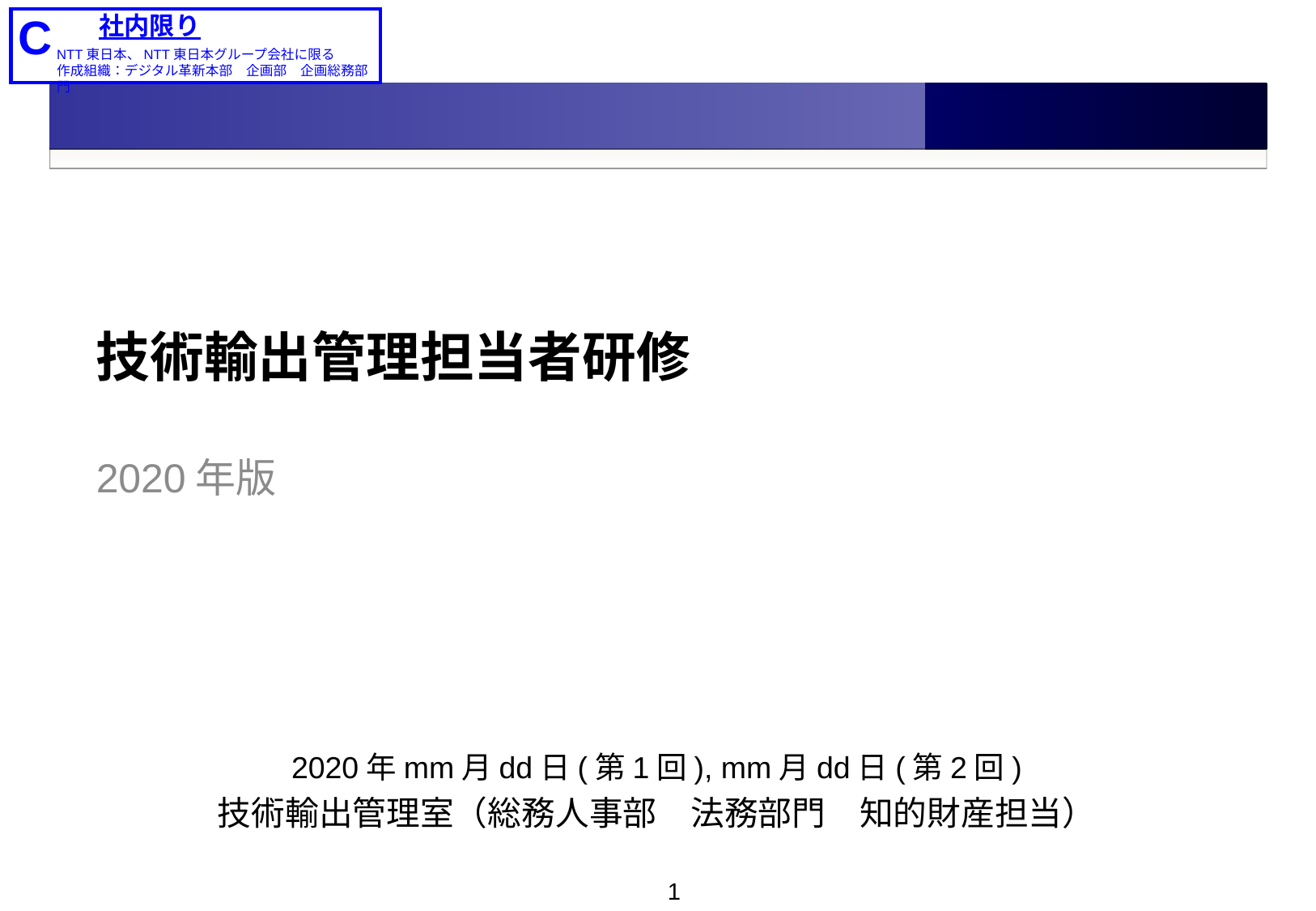

C
社内限り

NTT東日本、NTT東日本グループ会社に限る
作成組織：デジタル革新本部　企画部　企画総務部門

技術輸出管理担当者研修
2020年版
2020年mm月dd日(第1回), mm月dd日(第2回)
技術輸出管理室（総務人事部　法務部門　知的財産担当）
1